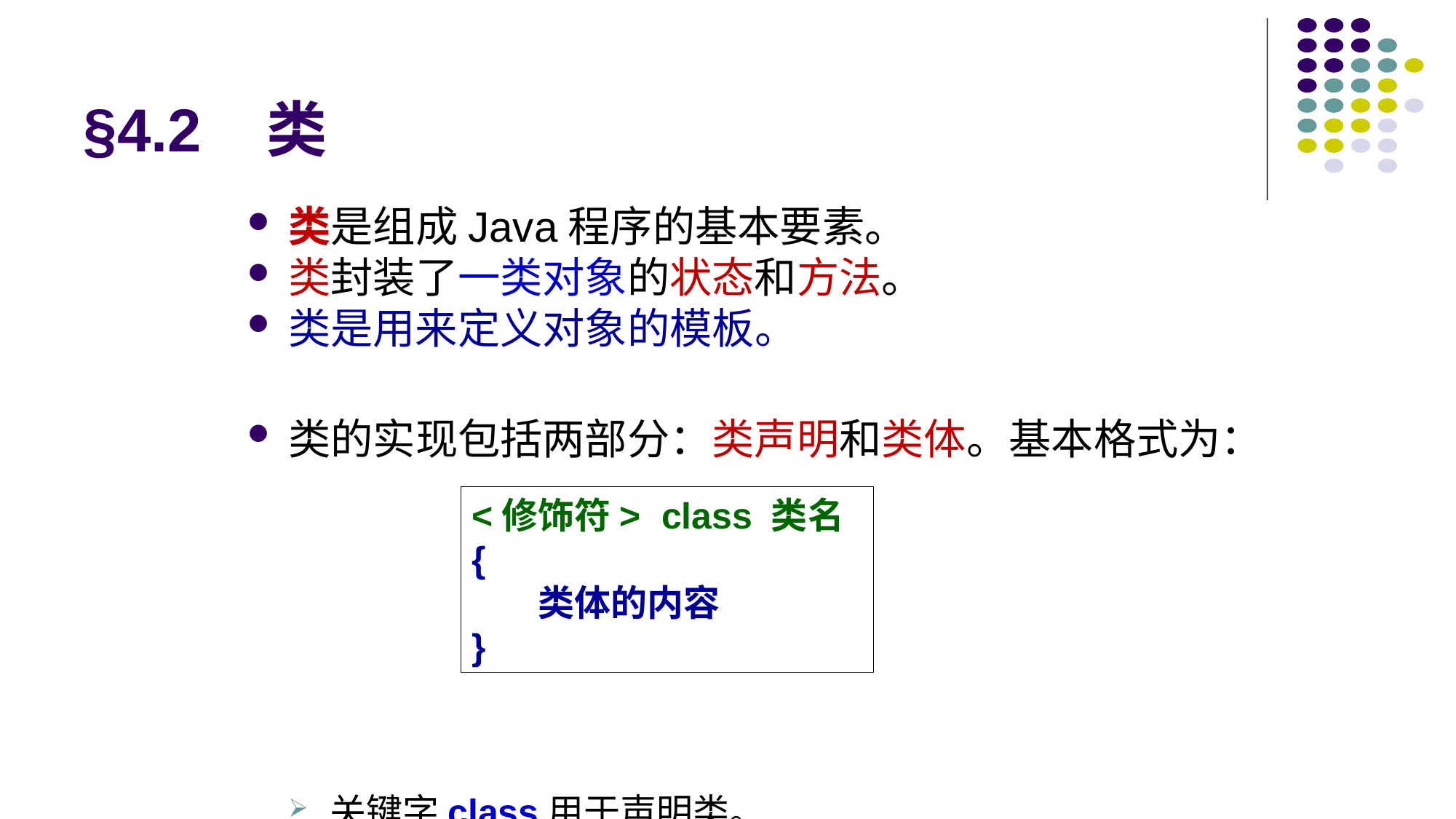

# §4.2   类
类是组成Java程序的基本要素。
类封装了一类对象的状态和方法。
类是用来定义对象的模板。

类的实现包括两部分：类声明和类体。基本格式为：

关键字class用于声明类。

<修饰符>  class 类名  {
       类体的内容
}
9